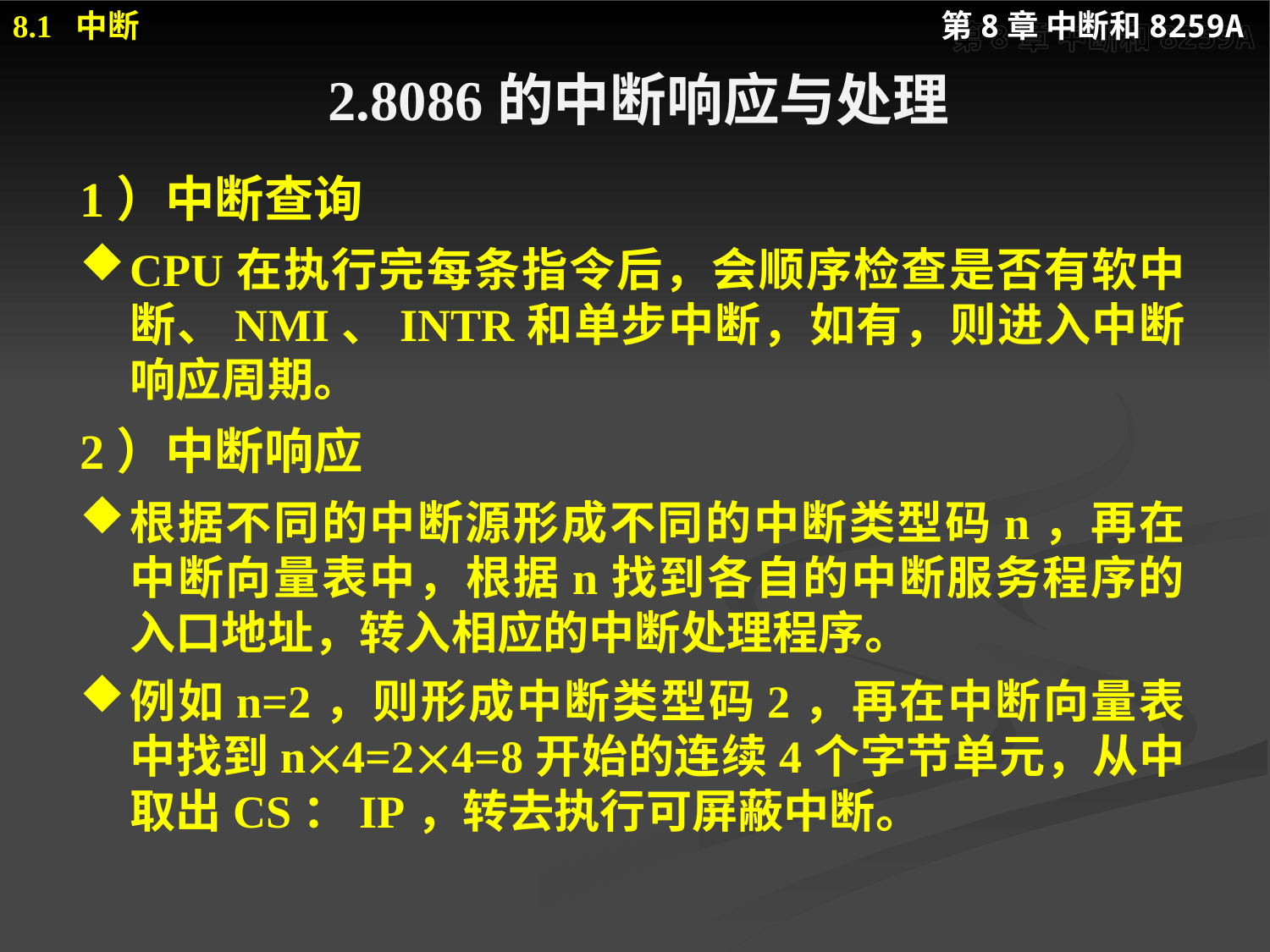

# 2.8086的中断响应与处理
1）中断查询
CPU在执行完每条指令后，会顺序检查是否有软中断、NMI、INTR和单步中断，如有，则进入中断响应周期。
2）中断响应
根据不同的中断源形成不同的中断类型码n，再在中断向量表中，根据n找到各自的中断服务程序的入口地址，转入相应的中断处理程序。
例如n=2，则形成中断类型码2，再在中断向量表中找到n×4=2×4=8开始的连续4个字节单元，从中取出CS：IP，转去执行可屏蔽中断。